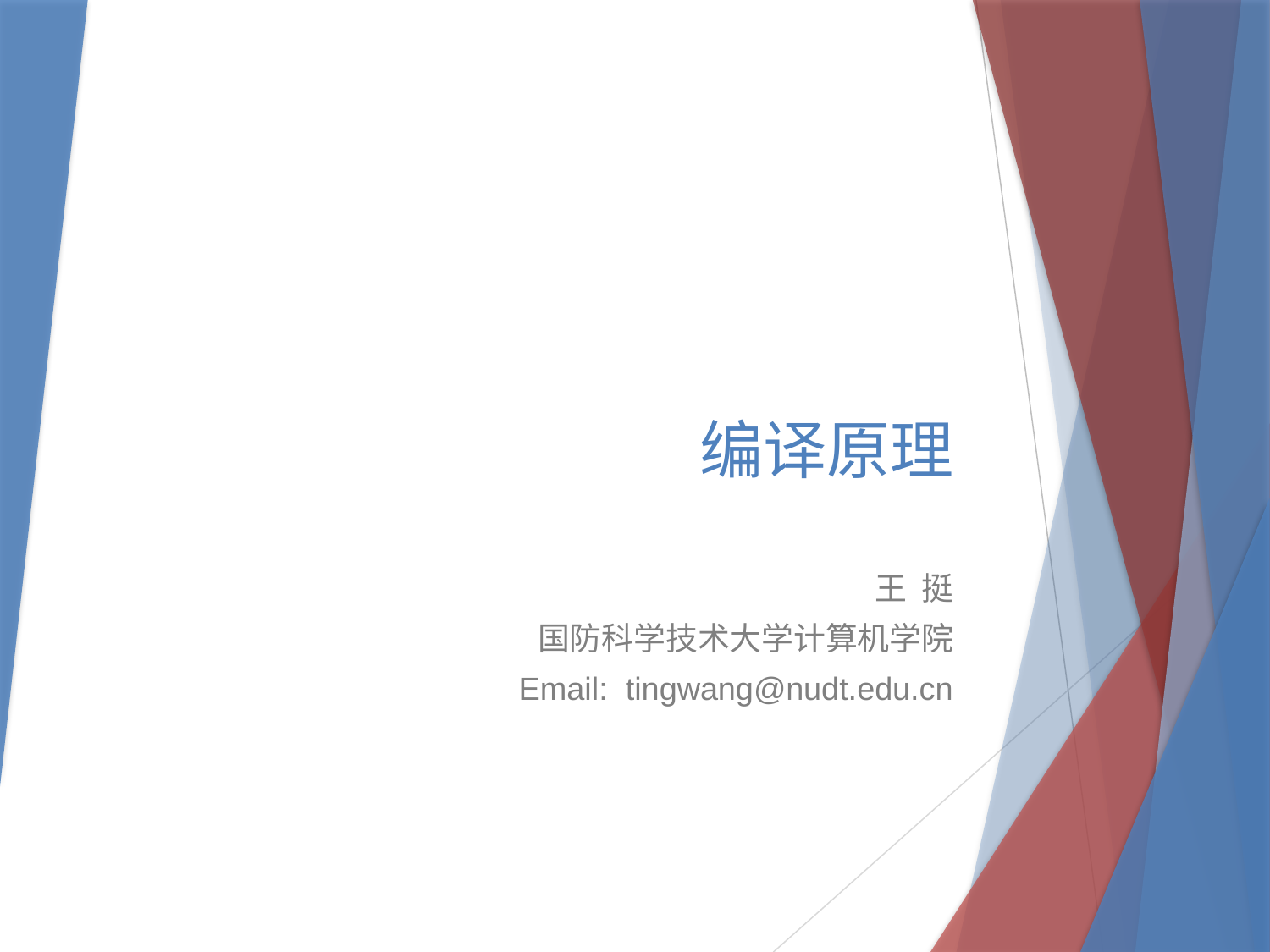

# 编译原理
王  挺
国防科学技术大学计算机学院
Email:  tingwang@nudt.edu.cn